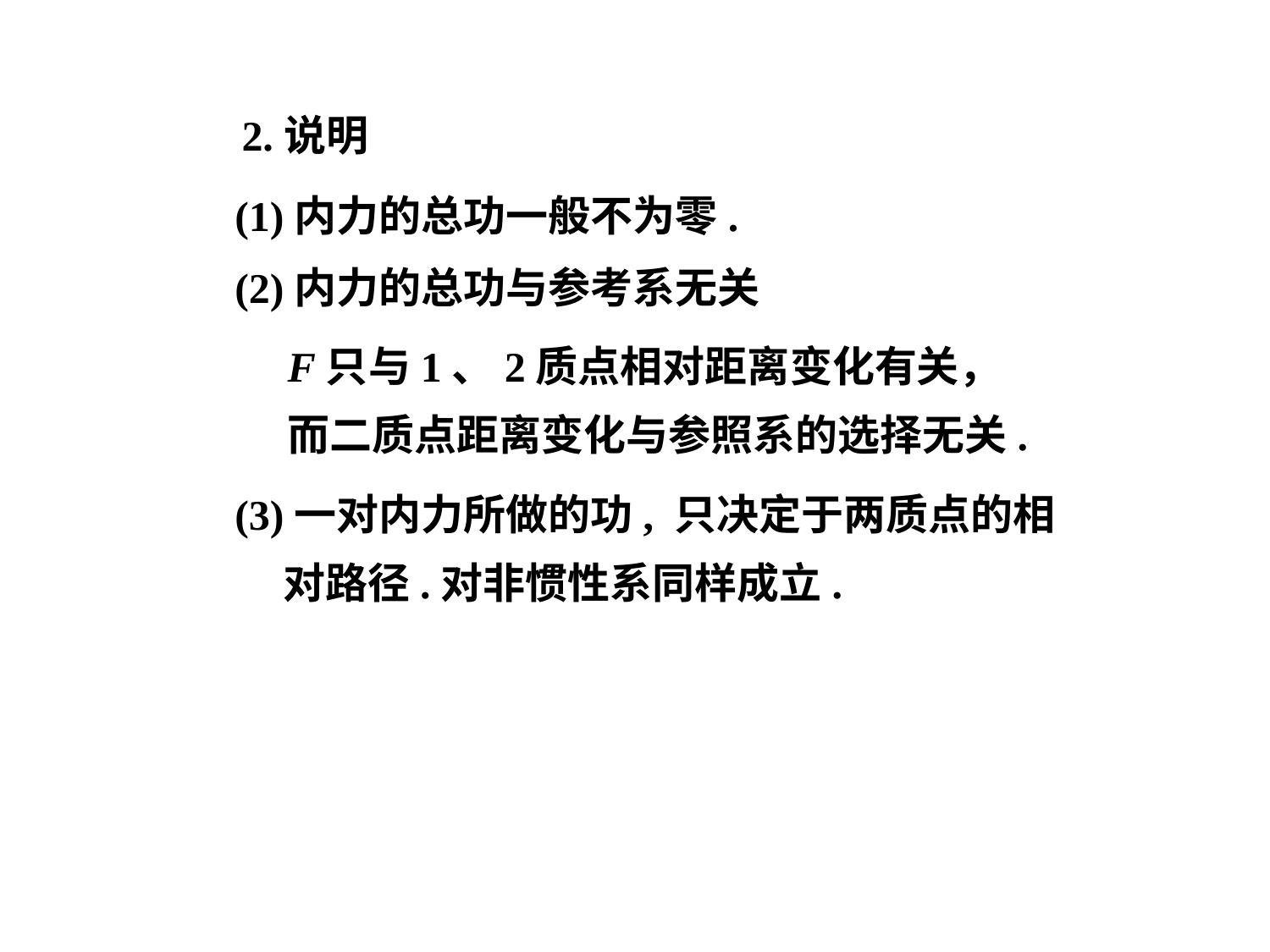

2.说明
(1)内力的总功一般不为零.
(2)内力的总功与参考系无关
F只与1、2质点相对距离变化有关，
而二质点距离变化与参照系的选择无关.
(3)一对内力所做的功, 只决定于两质点的相
    对路径.对非惯性系同样成立.